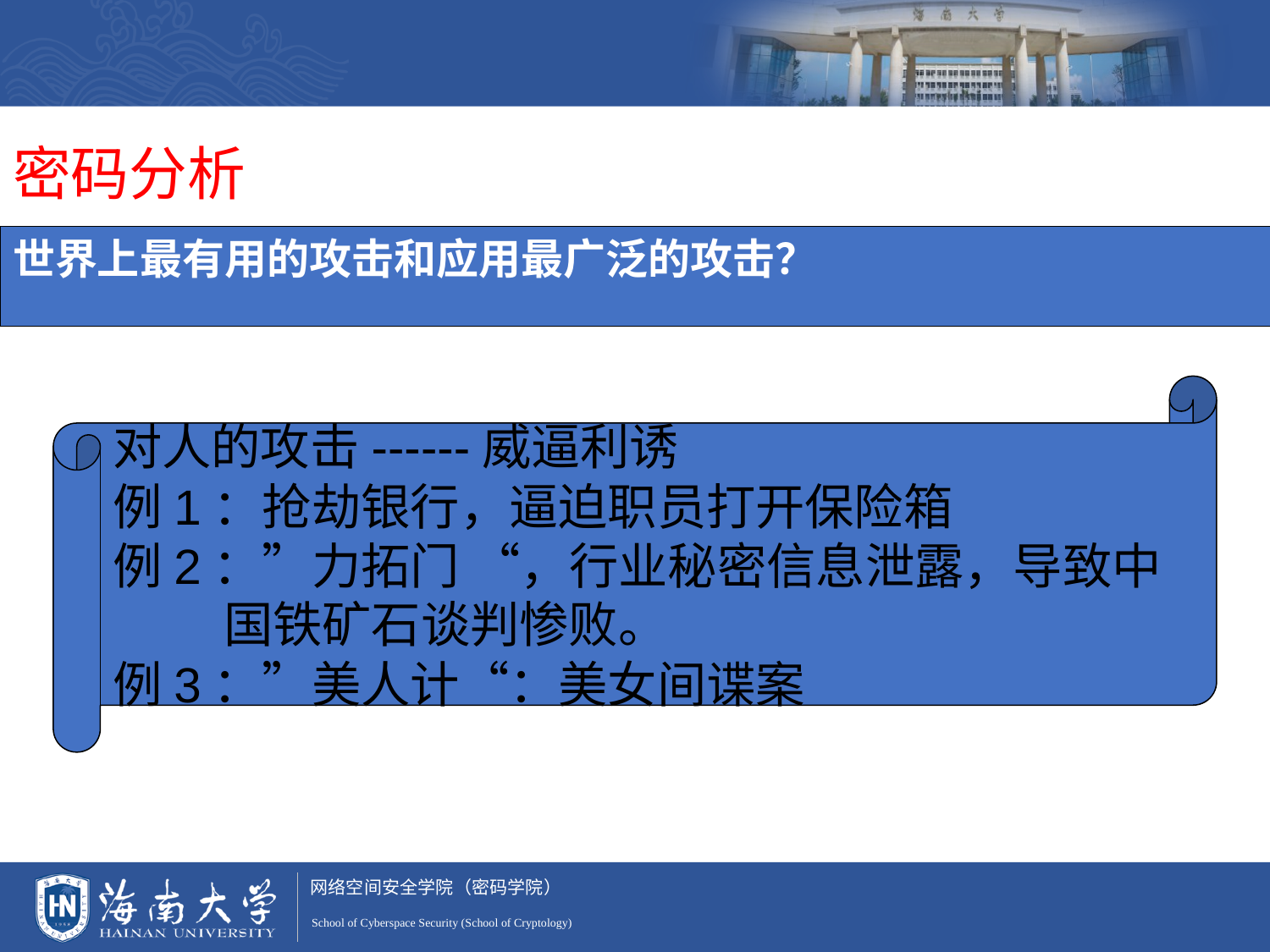

密码分析
世界上最有用的攻击和应用最广泛的攻击？
对人的攻击------威逼利诱
例1：抢劫银行，逼迫职员打开保险箱
例2：”力拓门 “，行业秘密信息泄露，导致中
         国铁矿石谈判惨败。
例3：”美人计“：美女间谍案